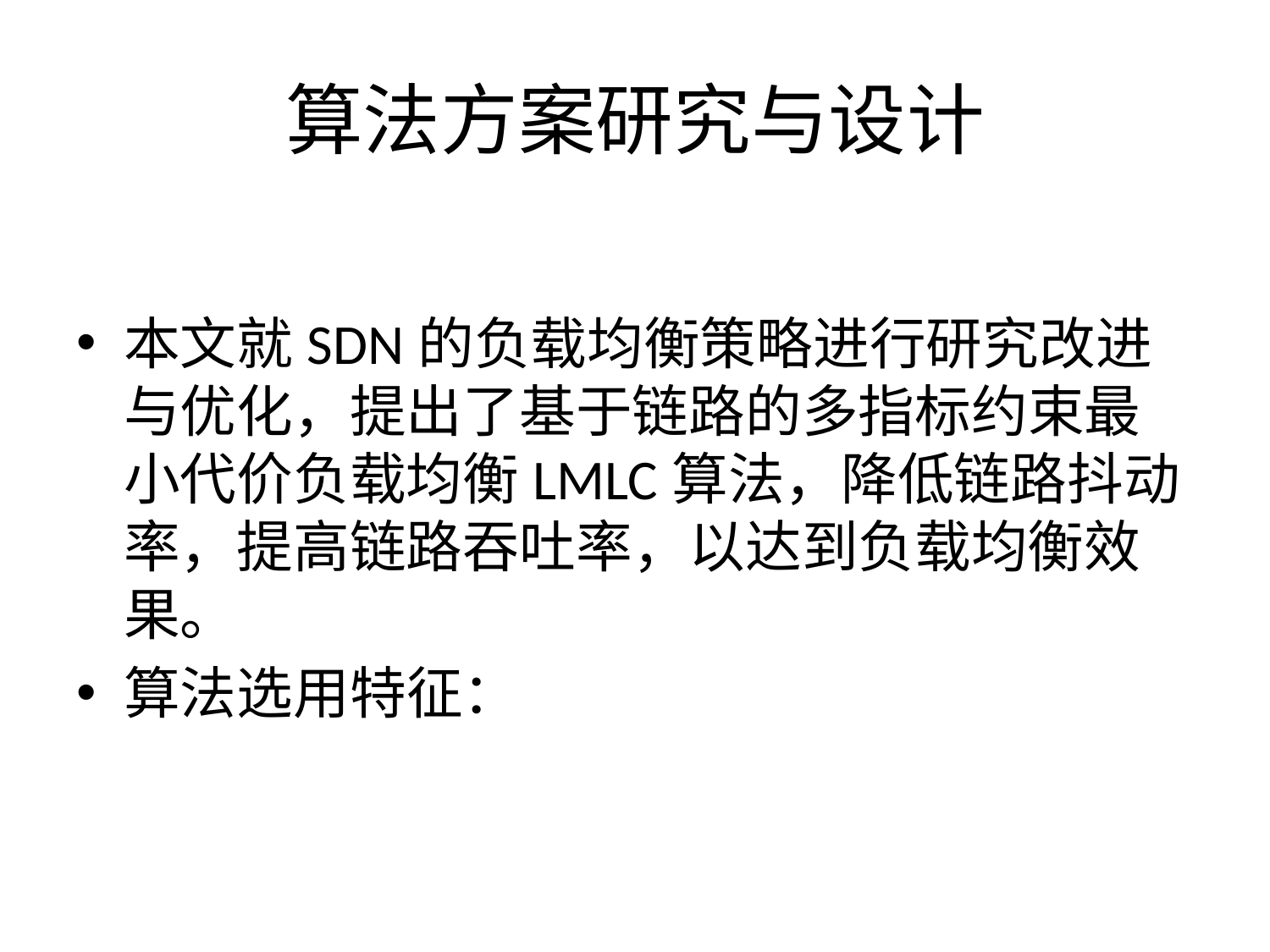

# 算法方案研究与设计

本文就SDN的负载均衡策略进行研究改进与优化，提出了基于链路的多指标约束最小代价负载均衡LMLC算法，降低链路抖动率，提高链路吞吐率，以达到负载均衡效果。
算法选用特征：